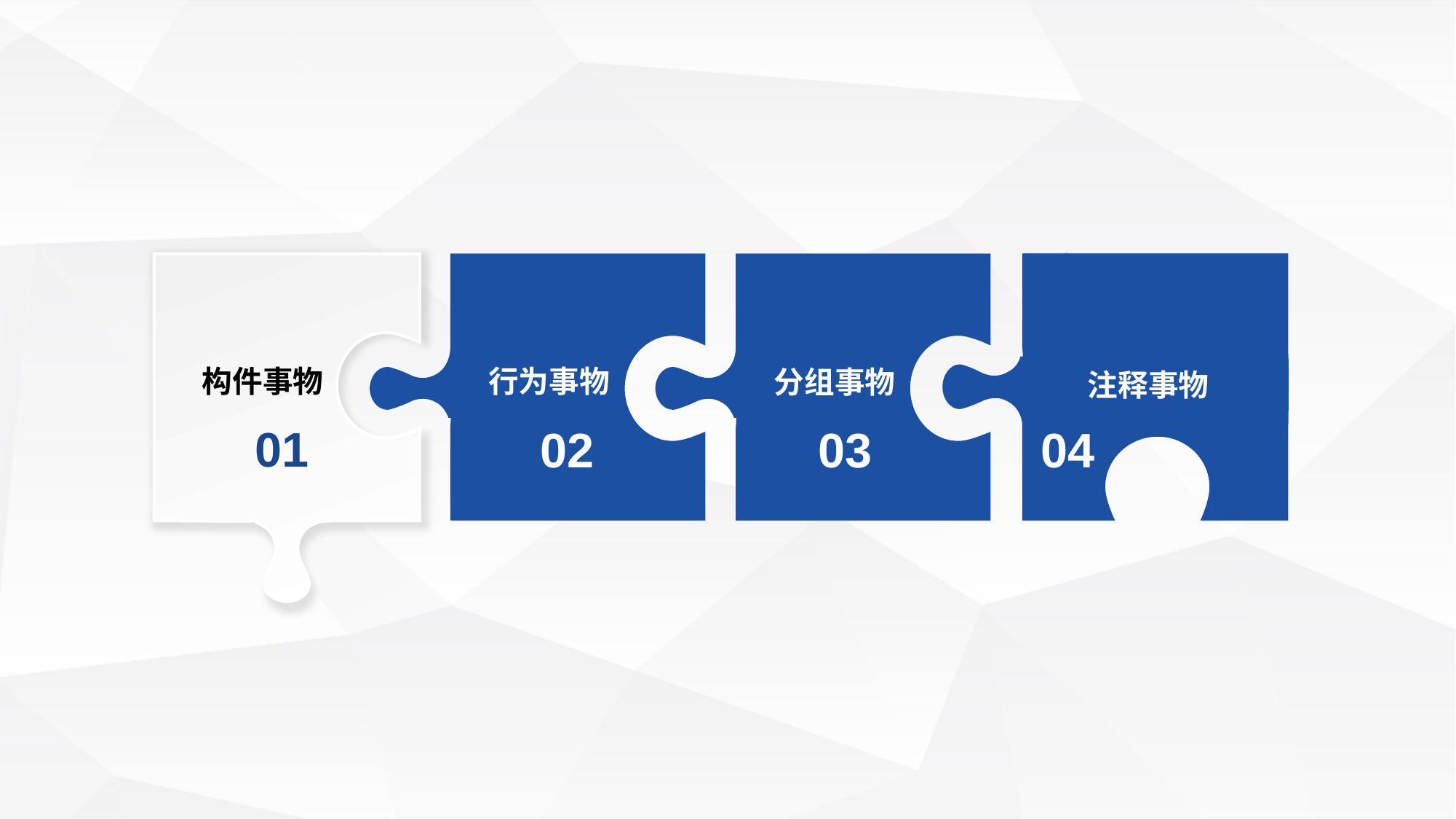

01
02
03
04
行为事物
构件事物
分组事物
注释事物